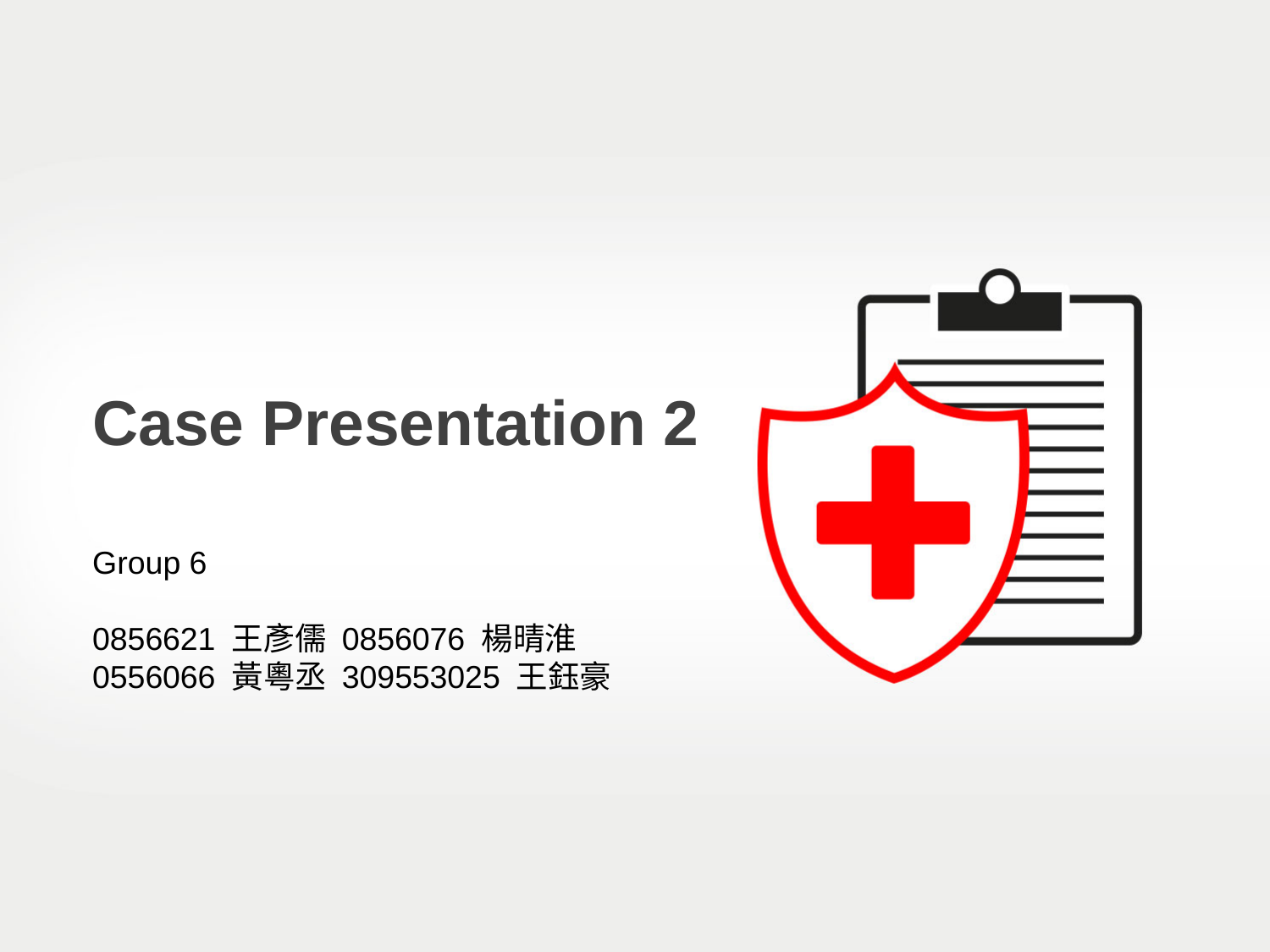

Case Presentation 2
Group 6

0856621 王彥儒 0856076 楊晴淮
0556066 黃粵丞 309553025 王鈺豪